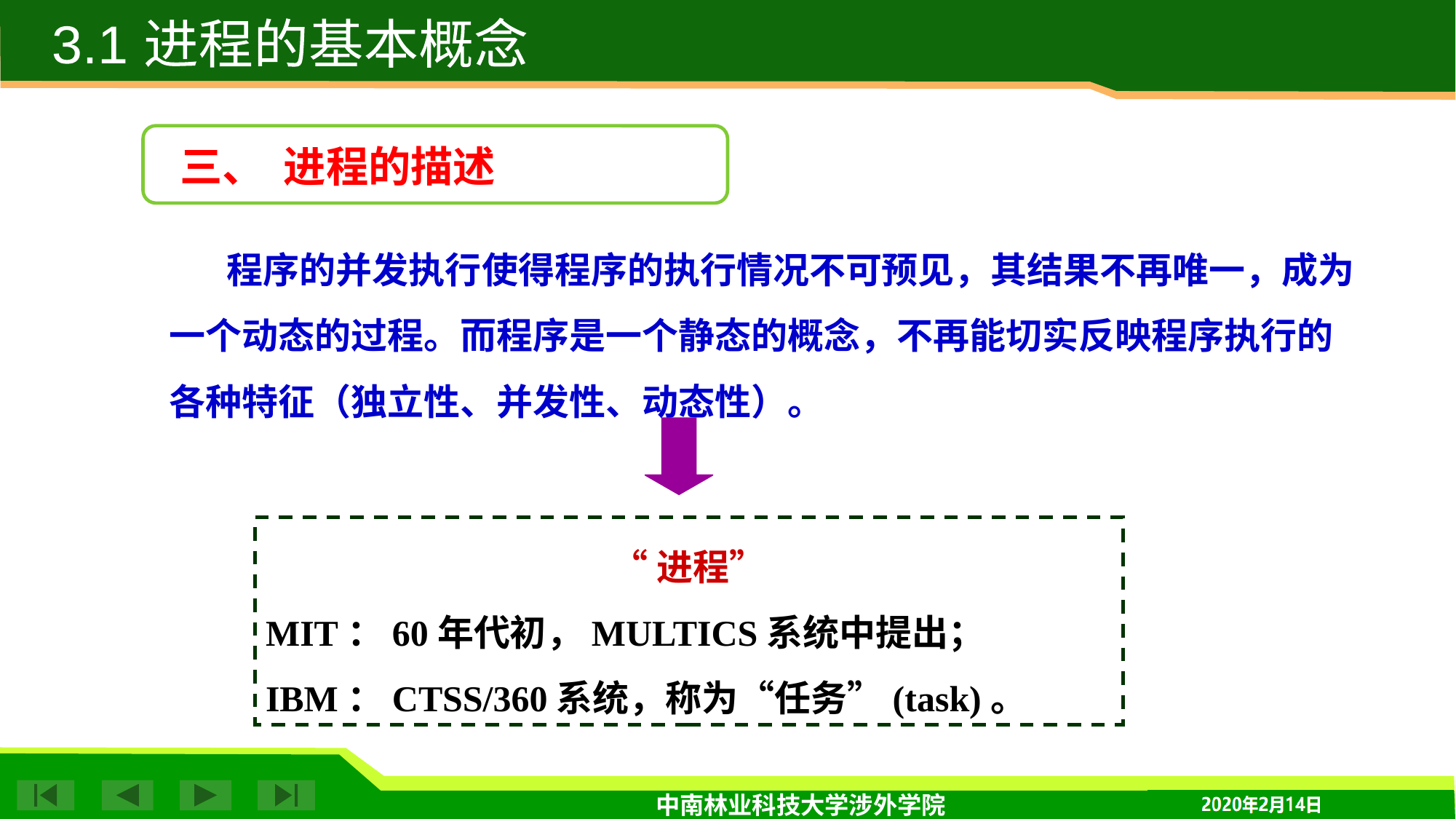

3.1 进程的基本概念

三、  进程的描述
           程序的并发执行使得程序的执行情况不可预见，其结果不再唯一，成为一个动态的过程。而程序是一个静态的概念，不再能切实反映程序执行的各种特征（独立性、并发性、动态性）。

“进程”
MIT：60年代初，MULTICS系统中提出；
IBM：CTSS/360系统，称为“任务”(task)。